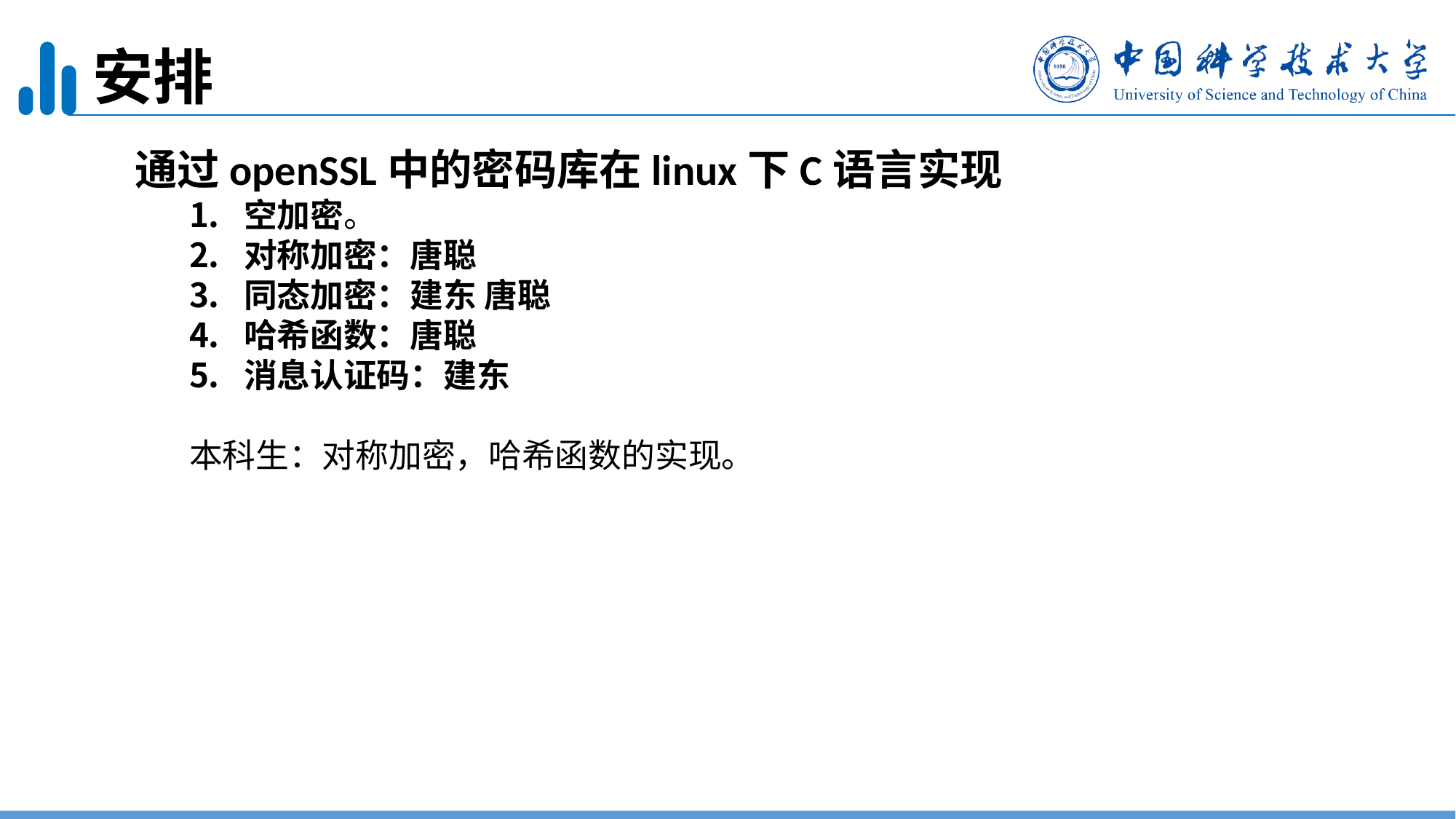

安排
通过openSSL中的密码库在linux下C语言实现
空加密。
对称加密：唐聪
同态加密：建东 唐聪
哈希函数：唐聪
消息认证码：建东

本科生：对称加密，哈希函数的实现。